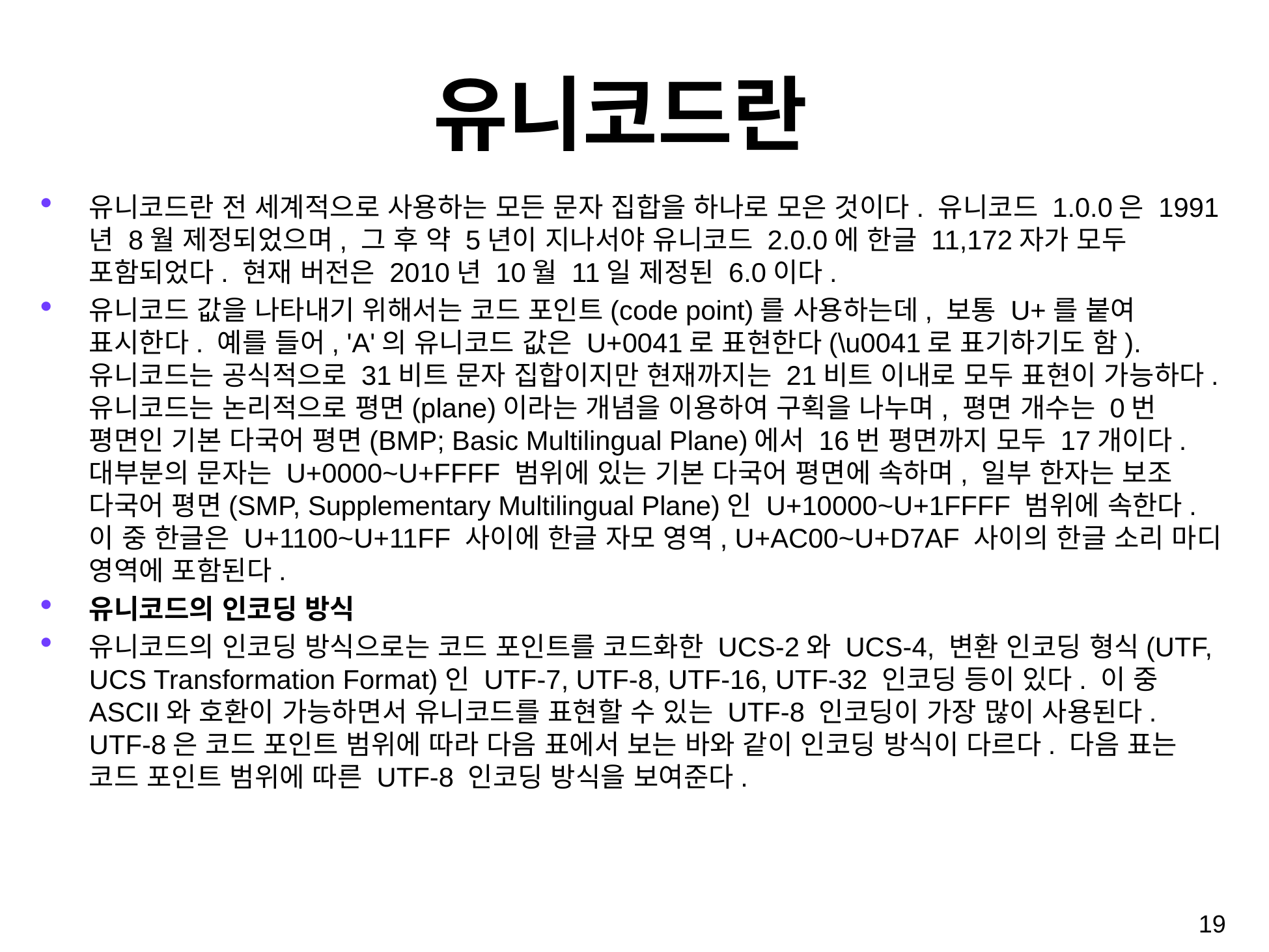

# 유니코드란
유니코드란 전 세계적으로 사용하는 모든 문자 집합을 하나로 모은 것이다. 유니코드 1.0.0은 1991년 8월 제정되었으며, 그 후 약 5년이 지나서야 유니코드 2.0.0에 한글 11,172자가 모두 포함되었다. 현재 버전은 2010년 10월 11일 제정된 6.0이다.
유니코드 값을 나타내기 위해서는 코드 포인트(code point)를 사용하는데, 보통 U+를 붙여 표시한다. 예를 들어, 'A'의 유니코드 값은 U+0041로 표현한다(\u0041로 표기하기도 함). 유니코드는 공식적으로 31비트 문자 집합이지만 현재까지는 21비트 이내로 모두 표현이 가능하다. 유니코드는 논리적으로 평면(plane)이라는 개념을 이용하여 구획을 나누며, 평면 개수는 0번 평면인 기본 다국어 평면(BMP; Basic Multilingual Plane)에서 16번 평면까지 모두 17개이다. 대부분의 문자는 U+0000~U+FFFF 범위에 있는 기본 다국어 평면에 속하며, 일부 한자는 보조 다국어 평면(SMP, Supplementary Multilingual Plane)인 U+10000~U+1FFFF 범위에 속한다. 이 중 한글은 U+1100~U+11FF 사이에 한글 자모 영역, U+AC00~U+D7AF 사이의 한글 소리 마디 영역에 포함된다.
유니코드의 인코딩 방식
유니코드의 인코딩 방식으로는 코드 포인트를 코드화한 UCS-2와 UCS-4, 변환 인코딩 형식(UTF, UCS Transformation Format)인 UTF-7, UTF-8, UTF-16, UTF-32 인코딩 등이 있다. 이 중 ASCII와 호환이 가능하면서 유니코드를 표현할 수 있는 UTF-8 인코딩이 가장 많이 사용된다. UTF-8은 코드 포인트 범위에 따라 다음 표에서 보는 바와 같이 인코딩 방식이 다르다. 다음 표는 코드 포인트 범위에 따른 UTF-8 인코딩 방식을 보여준다.
19